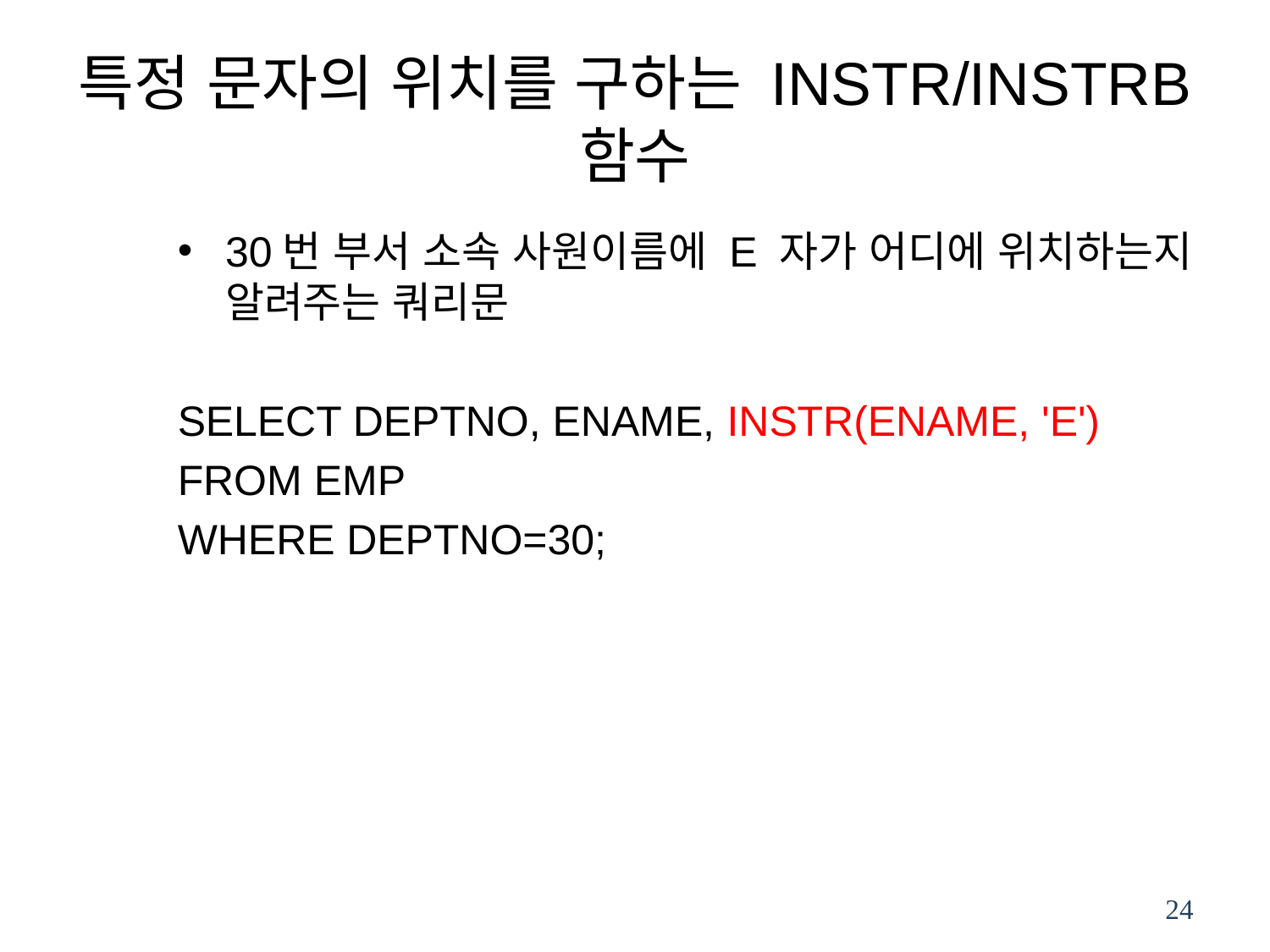

# 특정 문자의 위치를 구하는 INSTR/INSTRB 함수

30번 부서 소속 사원이름에 E 자가 어디에 위치하는지 알려주는 쿼리문

SELECT DEPTNO, ENAME, INSTR(ENAME, 'E')
FROM EMP
WHERE DEPTNO=30;

24